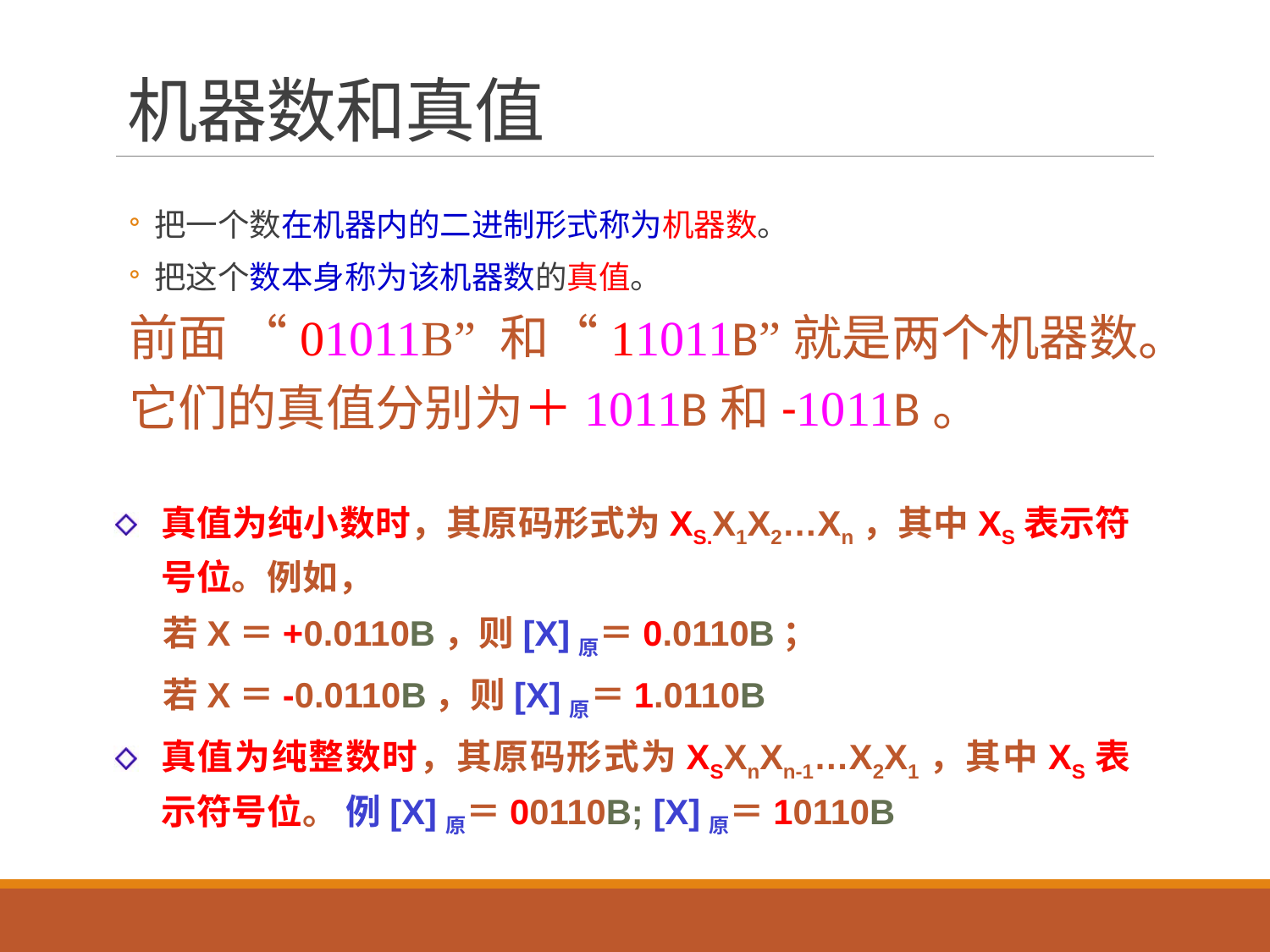

# 机器数和真值
把一个数在机器内的二进制形式称为机器数。
把这个数本身称为该机器数的真值。
前面 “01011B” 和“11011B”就是两个机器数。
它们的真值分别为＋1011B和-1011B。
真值为纯小数时，其原码形式为XS.X1X2…Xn，其中XS表示符号位。例如，
若X＝+0.0110B，则[X]原＝0.0110B；
若X＝-0.0110B，则[X]原＝1.0110B
真值为纯整数时，其原码形式为XSXnXn-1…X2X1，其中XS表示符号位。 例[X]原＝00110B; [X]原＝10110B